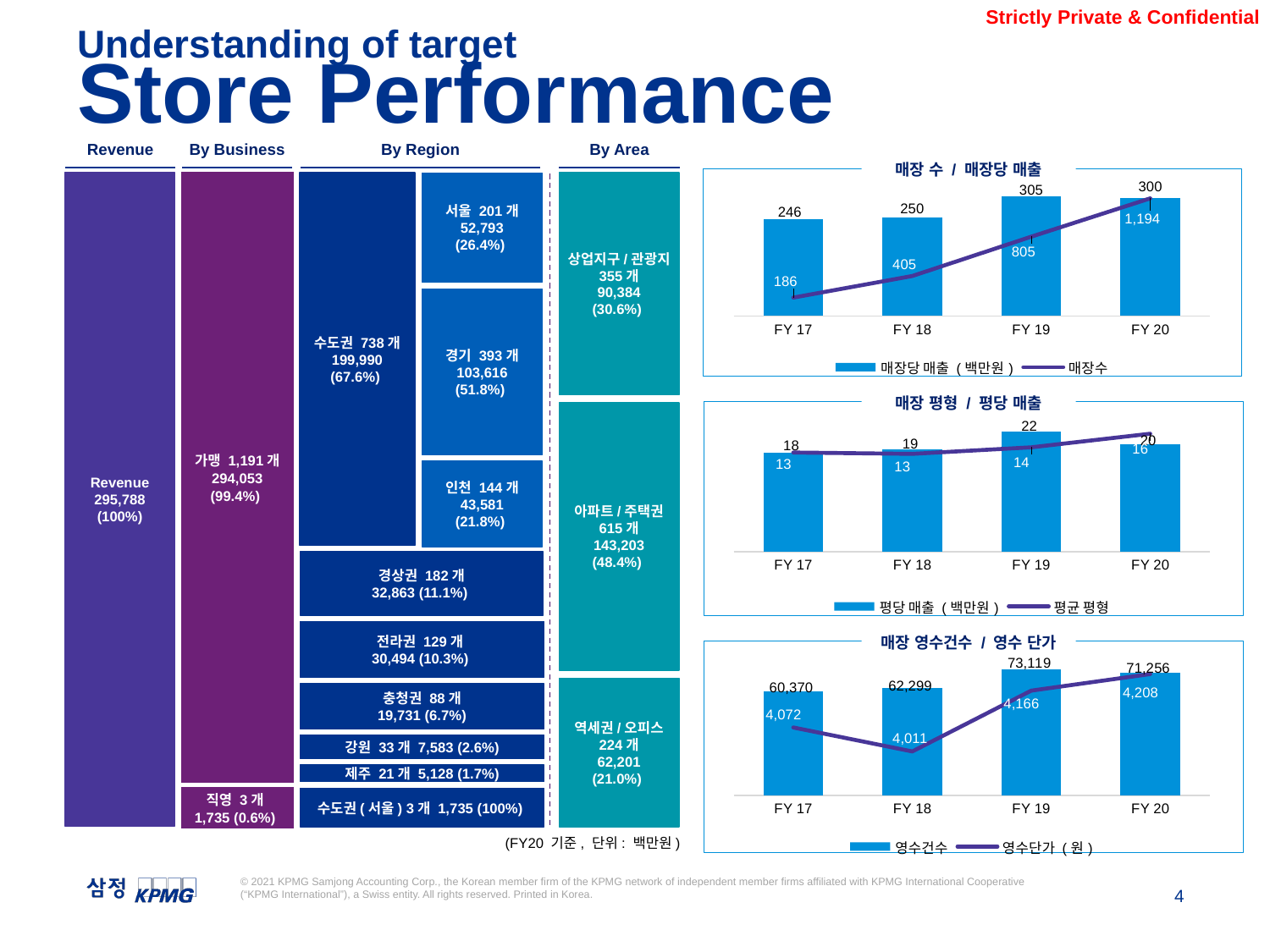

Understanding of target
Store Performance
Revenue
By Business
By Region
By Area

### Chart

| Category | 매장당 매출 (백만원) | 매장수 |
|---|---|---|
| FY 17 | 245.83003398437506 | 186.0 |
| FY 18 | 249.88586032287103 | 405.0 |
| FY 19 | 304.5828937533889 | 805.0 |
| FY 20 | 299.8254154610441 | 1194.0 |
매장 수 / 매장당 매출

Revenue
295,788
(100%)
가맹 1,191개
294,053
(99.4%)
수도권 738개
199,990
(67.6%)
서울 201개
52,793
(26.4%)
상업지구/관광지
355개
90,384
(30.6%)
경기 393개
103,616
(51.8%)
매장 평형 / 평당 매출

### Chart

| Category | 평당 매출 (백만원) | 평균 평형 |
|---|---|---|
| FY 17 | 18.442491556589843 | 13.274731182795698 |
| FY 18 | 18.954238075319164 | 13.096296296296297 |
| FY 19 | 22.40737937363835 | 13.97183850931677 |
| FY 20 | 20.03630574811945 | 15.791317445814933 |
아파트/주택권
615개
143,203
(48.4%)
인천 144개
43,581
(21.8%)
경상권 182개
32,863 (11.1%)
전라권 129개
30,494 (10.3%)
매장 영수건수 / 영수 단가

### Chart

| Category | 영수건수 | 영수단가 (원) |
|---|---|---|
| FY 17 | 60369.53125000001 | 4072.087837925278 |
| FY 18 | 62298.73581935358 | 4011.0903862874547 |
| FY 19 | 73118.63745592083 | 4165.598599085015 |
| FY 20 | 71255.85172945281 | 4207.730427522411 |
역세권/오피스
224개
62,201
(21.0%)
충청권 88개
19,731 (6.7%)
강원 33개 7,583 (2.6%)
제주 21개 5,128 (1.7%)
수도권(서울) 3개 1,735 (100%)
직영 3개
1,735 (0.6%)
(FY20 기준, 단위: 백만원)